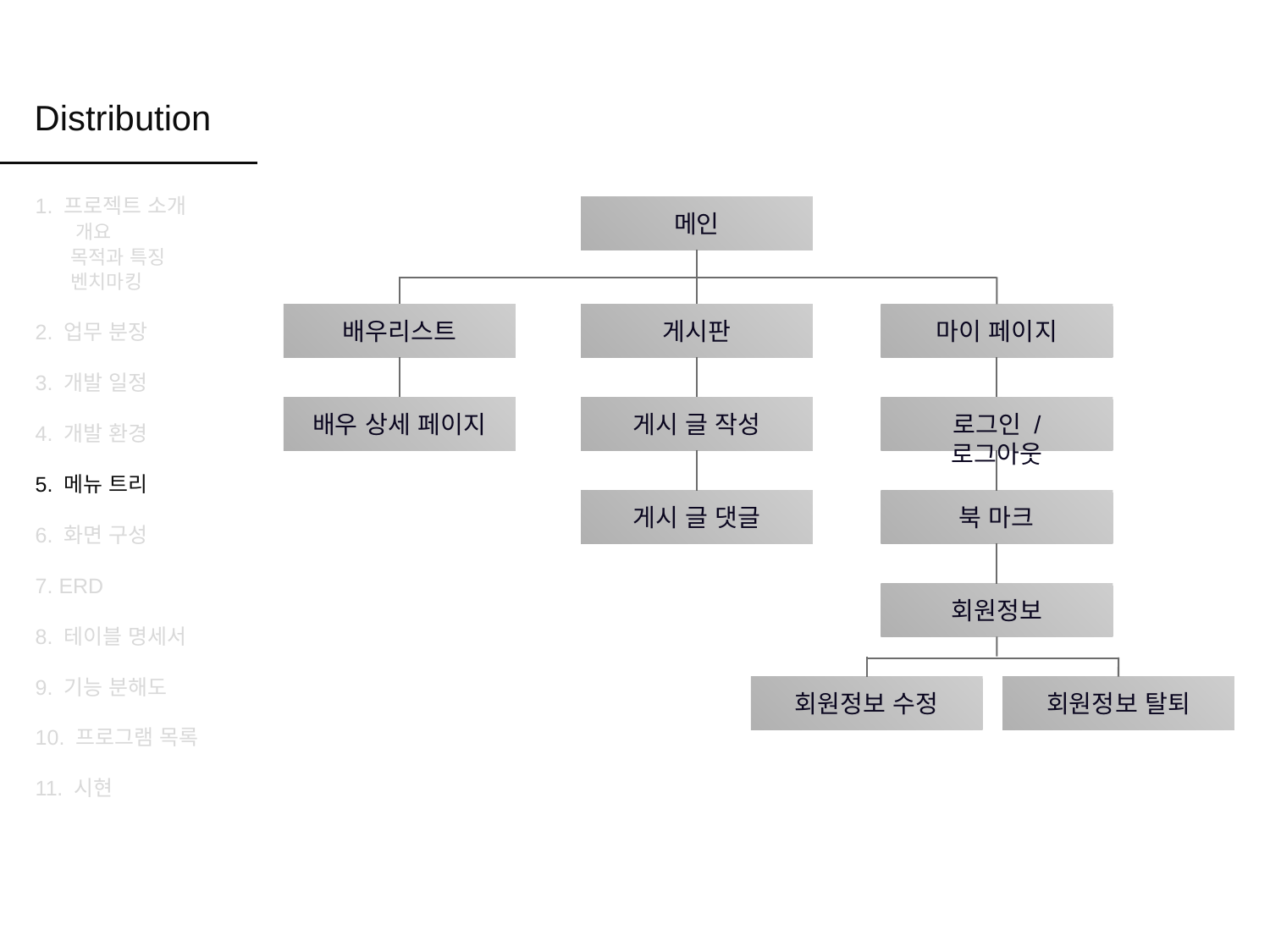

Distribution
1. 프로젝트 소개
      개요
      목적과 특징
      벤치마킹
2. 업무 분장
3. 개발 일정
4. 개발 환경
5. 메뉴 트리
6. 화면 구성
7. ERD
8. 테이블 명세서
9. 기능 분해도
10. 프로그램 목록
11. 시현

메인

게시판

배우리스트
마이 페이지

게시 글 작성

배우 상세 페이지
로그인 / 로그아웃

게시 글 댓글

북 마크

회원정보

회원정보 수정

회원정보 탈퇴